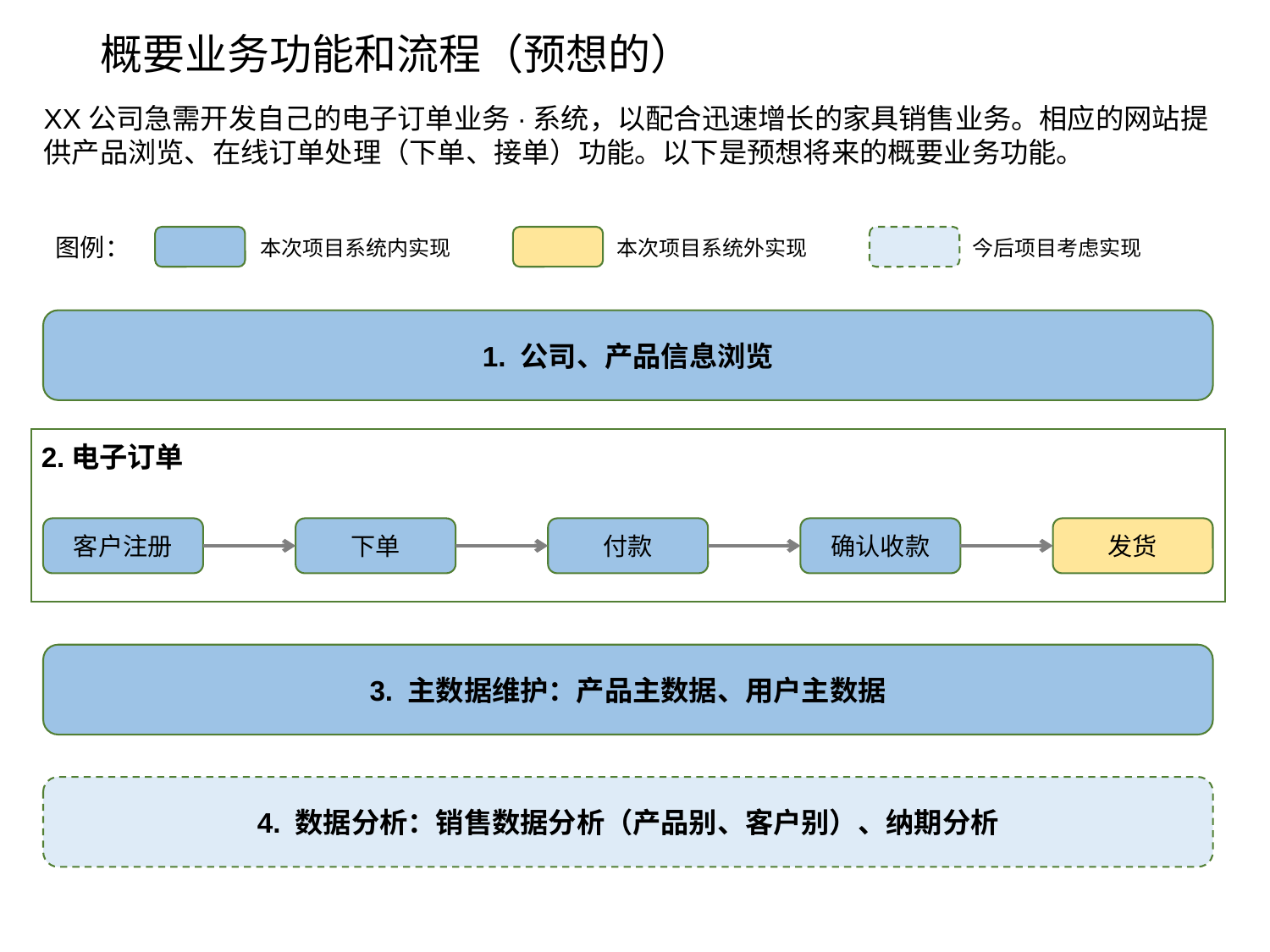

# 概要业务功能和流程（预想的）
XX公司急需开发自己的电子订单业务·系统，以配合迅速增长的家具销售业务。相应的网站提供产品浏览、在线订单处理（下单、接单）功能。以下是预想将来的概要业务功能。
图例：

本次项目系统内实现

本次项目系统外实现

今后项目考虑实现
1. 公司、产品信息浏览
2.电子订单
客户注册
下单
付款
确认收款
发货
3. 主数据维护：产品主数据、用户主数据
4. 数据分析：销售数据分析（产品别、客户别）、纳期分析